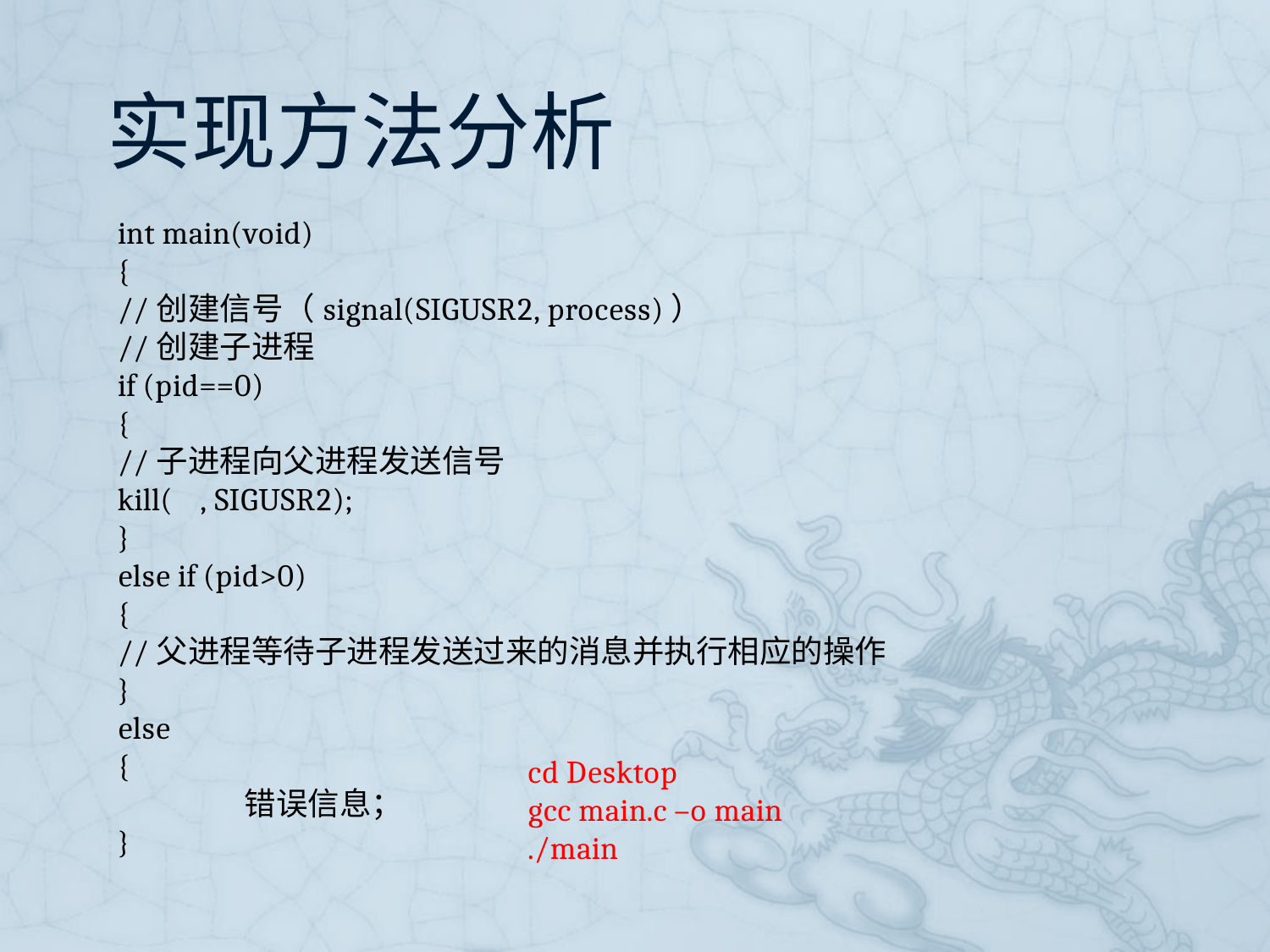

# 实现方法分析
int main(void)
{
//创建信号（signal(SIGUSR2, process)）
//创建子进程
if (pid==0)
{
//子进程向父进程发送信号
kill(    , SIGUSR2);
}
else if (pid>0)
{
//父进程等待子进程发送过来的消息并执行相应的操作
}
else
{
	错误信息；
}
cd Desktop
gcc main.c –o main
./main